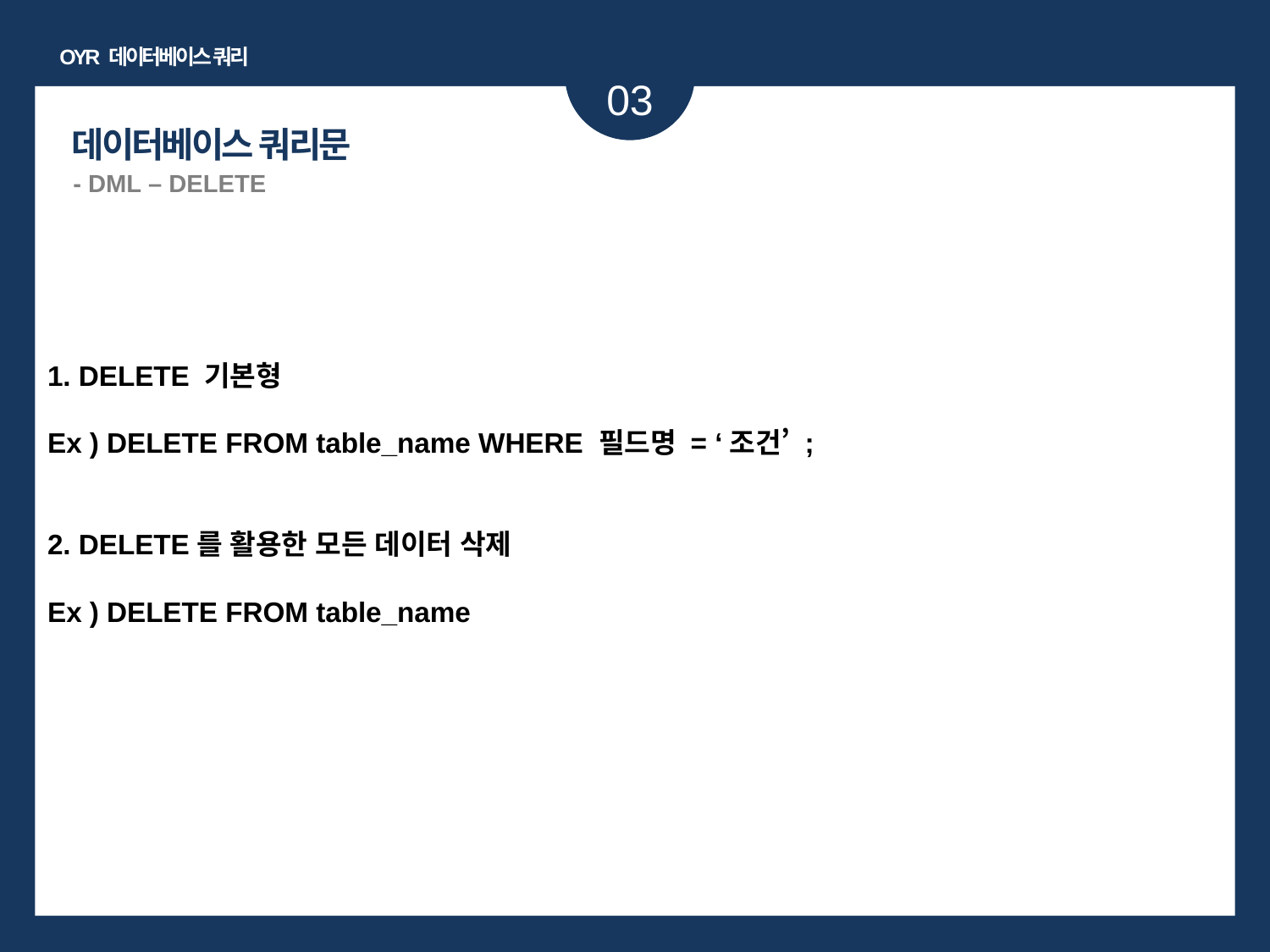

OYR 데이터베이스 쿼리
03

데이터베이스 쿼리문
- DML – DELETE
1. DELETE 기본형

Ex ) DELETE FROM table_name WHERE 필드명 = ‘조건’ ;

2. DELETE를 활용한 모든 데이터 삭제

Ex ) DELETE FROM table_name